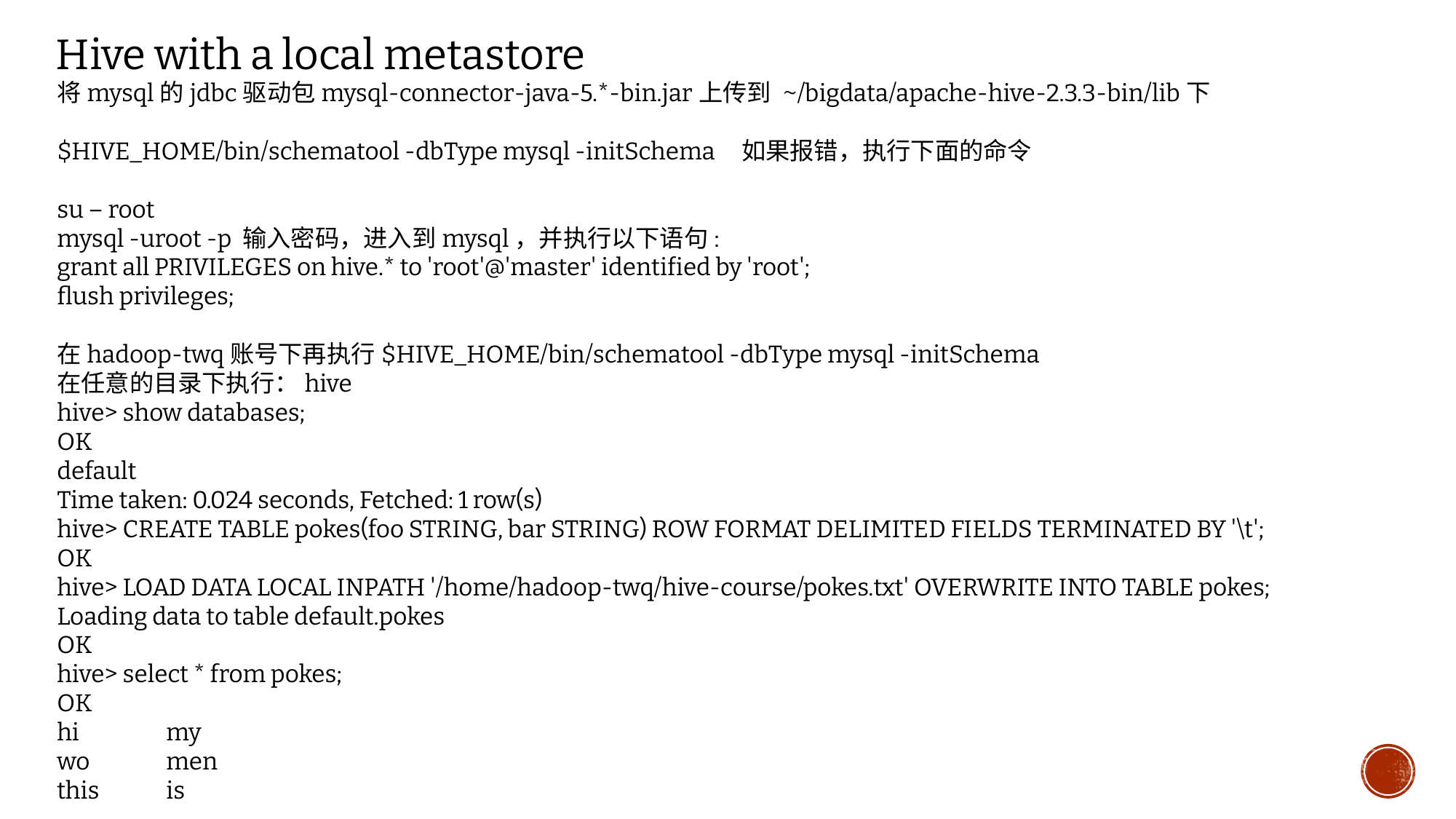

Hive with a local metastore
将mysql的jdbc驱动包mysql-connector-java-5.*-bin.jar上传到 ~/bigdata/apache-hive-2.3.3-bin/lib下

$HIVE_HOME/bin/schematool -dbType mysql -initSchema    如果报错，执行下面的命令

su – root
mysql -uroot -p 输入密码，进入到mysql，并执行以下语句:
grant all PRIVILEGES on hive.* to 'root'@'master' identified by 'root';
flush privileges;

在hadoop-twq账号下再执行$HIVE_HOME/bin/schematool -dbType mysql -initSchema
在任意的目录下执行：hive
hive> show databases;
OK
default
Time taken: 0.024 seconds, Fetched: 1 row(s)
hive> CREATE TABLE pokes(foo STRING, bar STRING) ROW FORMAT DELIMITED FIELDS TERMINATED BY '\t';
OK
hive> LOAD DATA LOCAL INPATH '/home/hadoop-twq/hive-course/pokes.txt' OVERWRITE INTO TABLE pokes;
Loading data to table default.pokes
OK
hive> select * from pokes;
OK
hi	my
wo	men
this	is